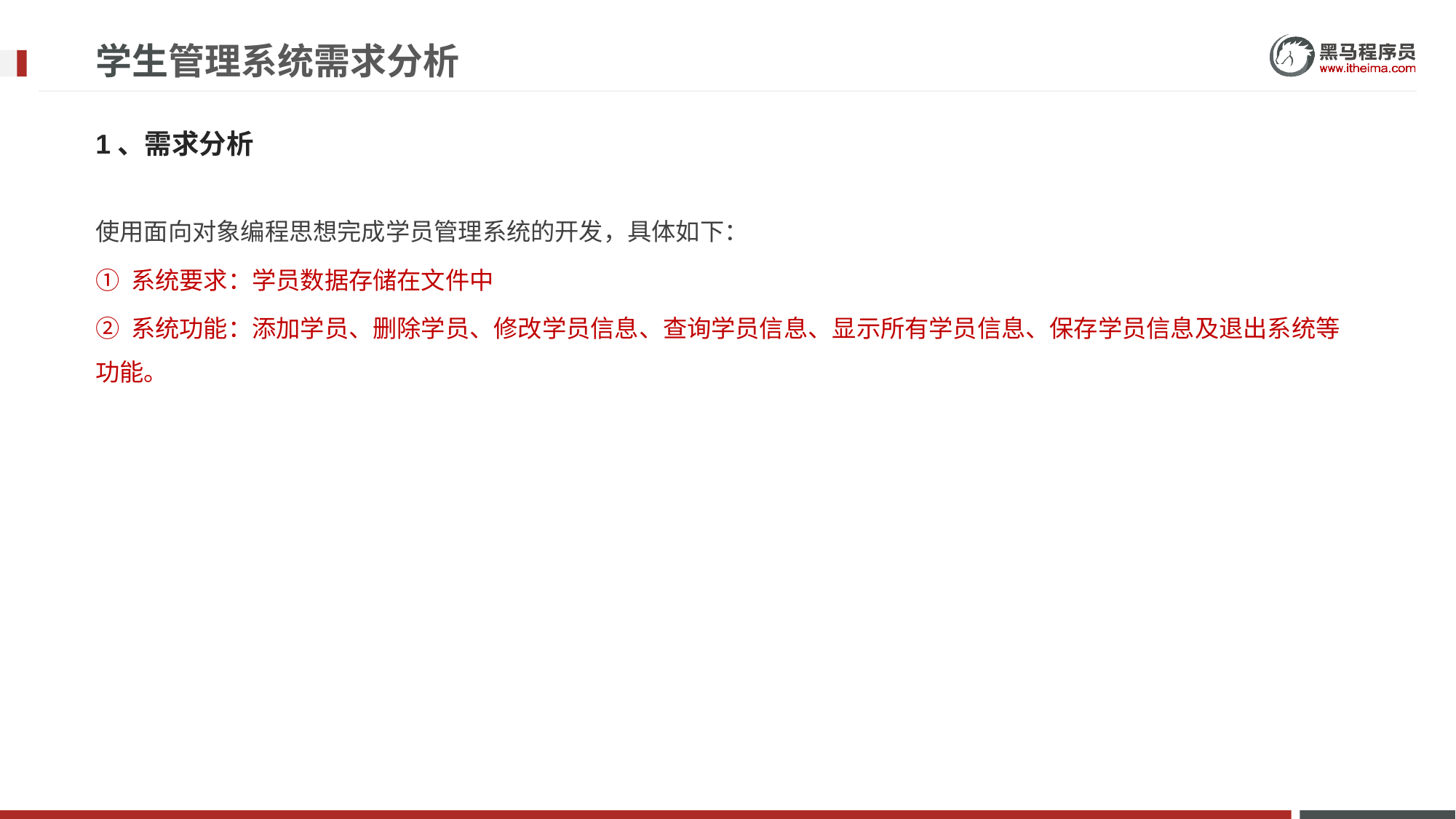

# 学生管理系统需求分析
1、需求分析
使用面向对象编程思想完成学员管理系统的开发，具体如下：
① 系统要求：学员数据存储在文件中
② 系统功能：添加学员、删除学员、修改学员信息、查询学员信息、显示所有学员信息、保存学员信息及退出系统等功能。